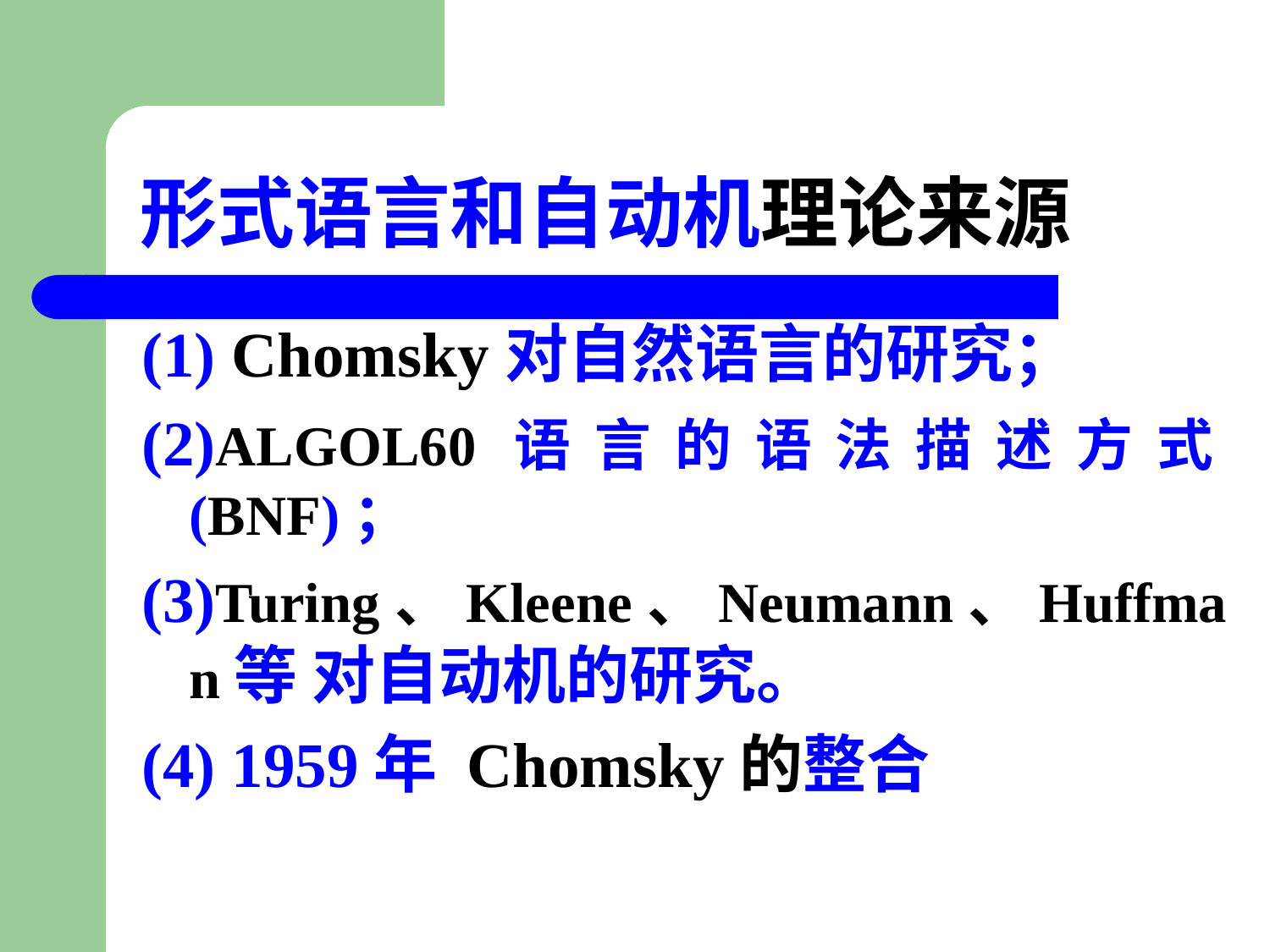

# 形式语言和自动机理论来源
(1) Chomsky对自然语言的研究；
(2)ALGOL60语言的语法描述方式(BNF)；
(3)Turing、Kleene、Neumann、Huffman等 对自动机的研究。
(4) 1959年 Chomsky的整合